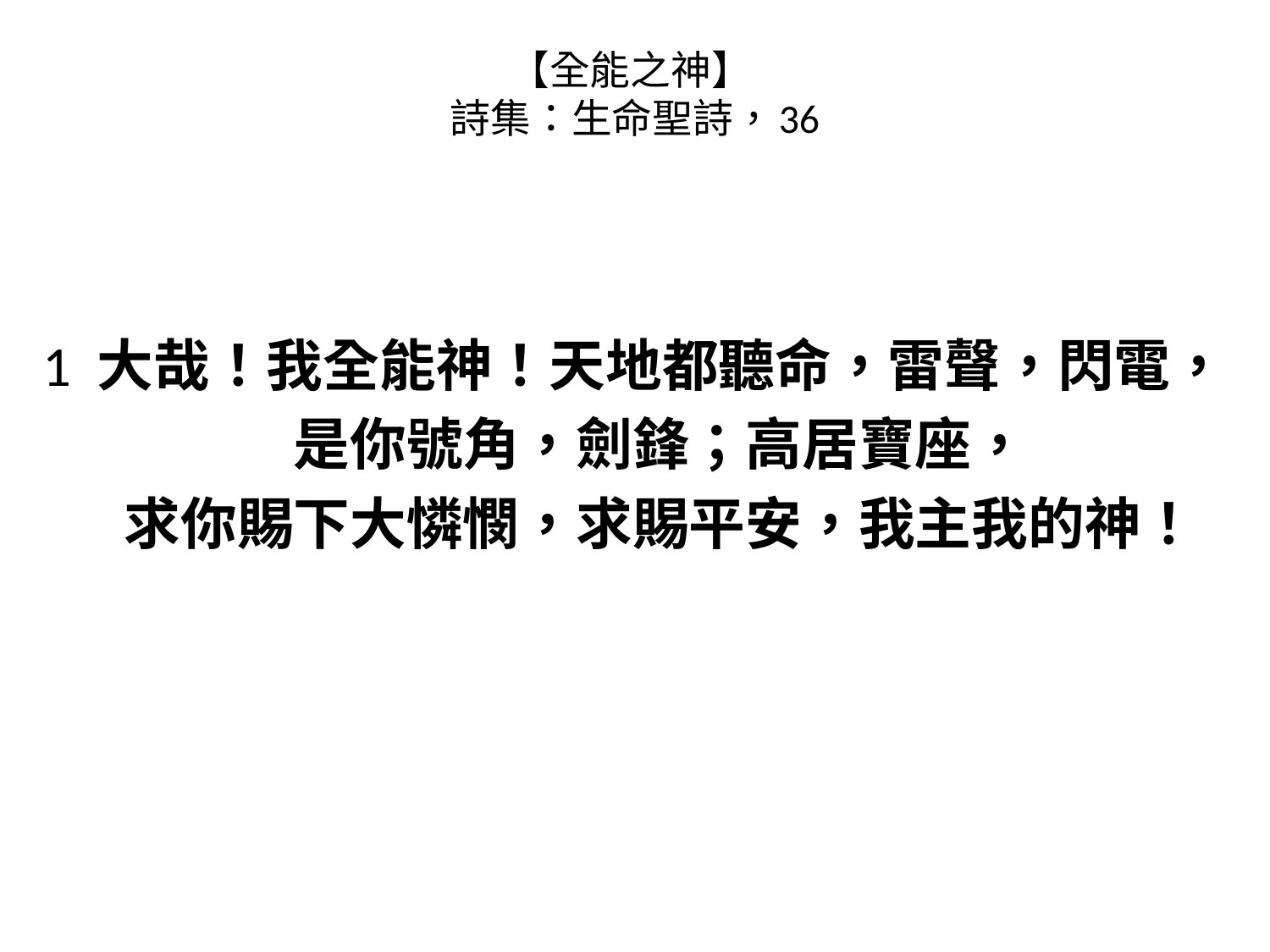

# 【全能之神】 詩集：生命聖詩，36
1 大哉！我全能神！天地都聽命，雷聲，閃電，
   是你號角，劍鋒；高居寶座，
   求你賜下大憐憫，求賜平安，我主我的神！